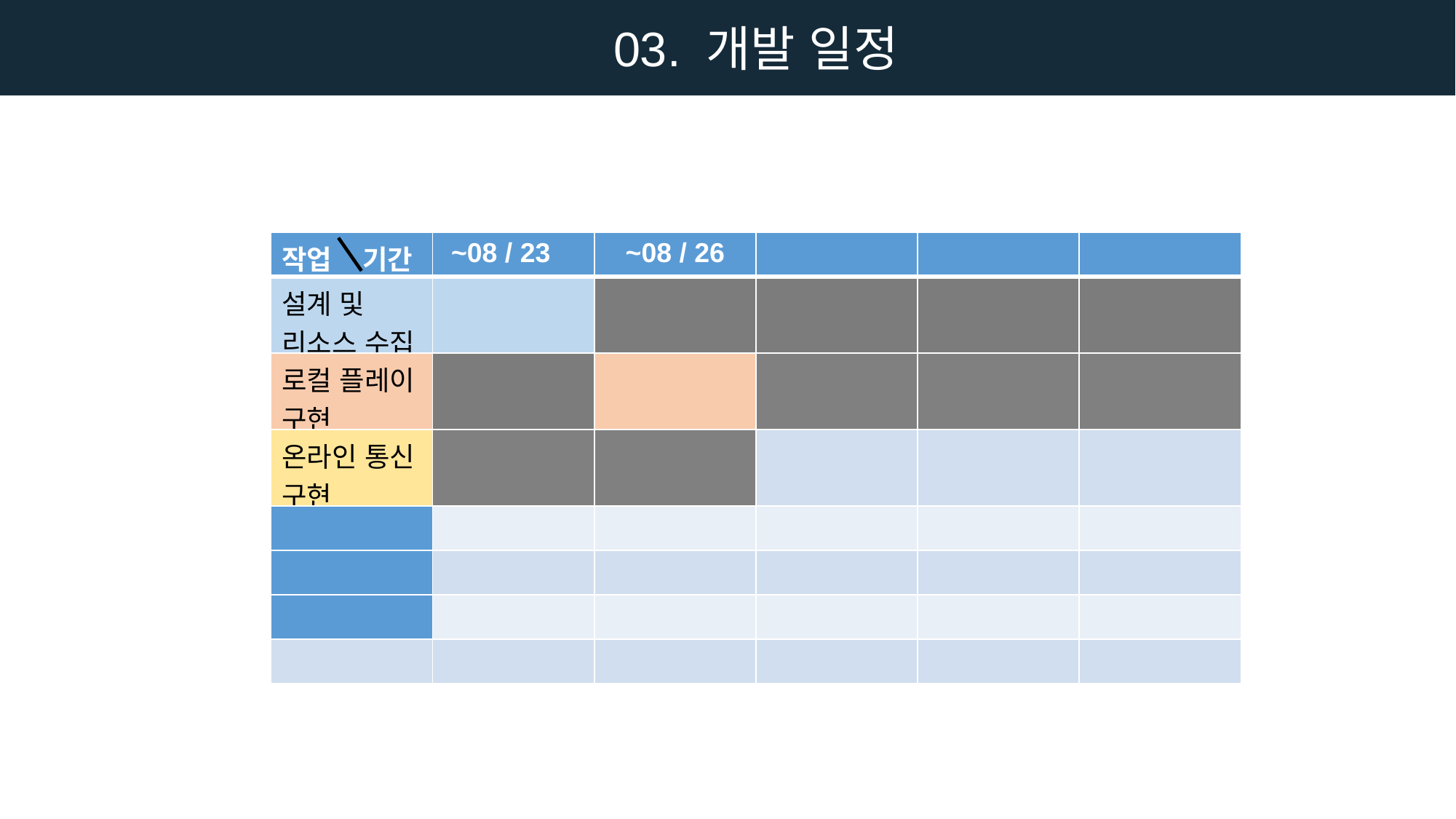

03. 개발 일정
| 작업 기간 | ~08 / 23 | ~08 / 26 |  |  |  |
| --- | --- | --- | --- | --- | --- |
| 설계 및 리소스 수집 |  |  |  |  |  |
| 로컬 플레이 구현 |  |  |  |  |  |
| 온라인 통신 구현 |  |  |  |  |  |
|  |  |  |  |  |  |
|  |  |  |  |  |  |
|  |  |  |  |  |  |
|  |  |  |  |  |  |